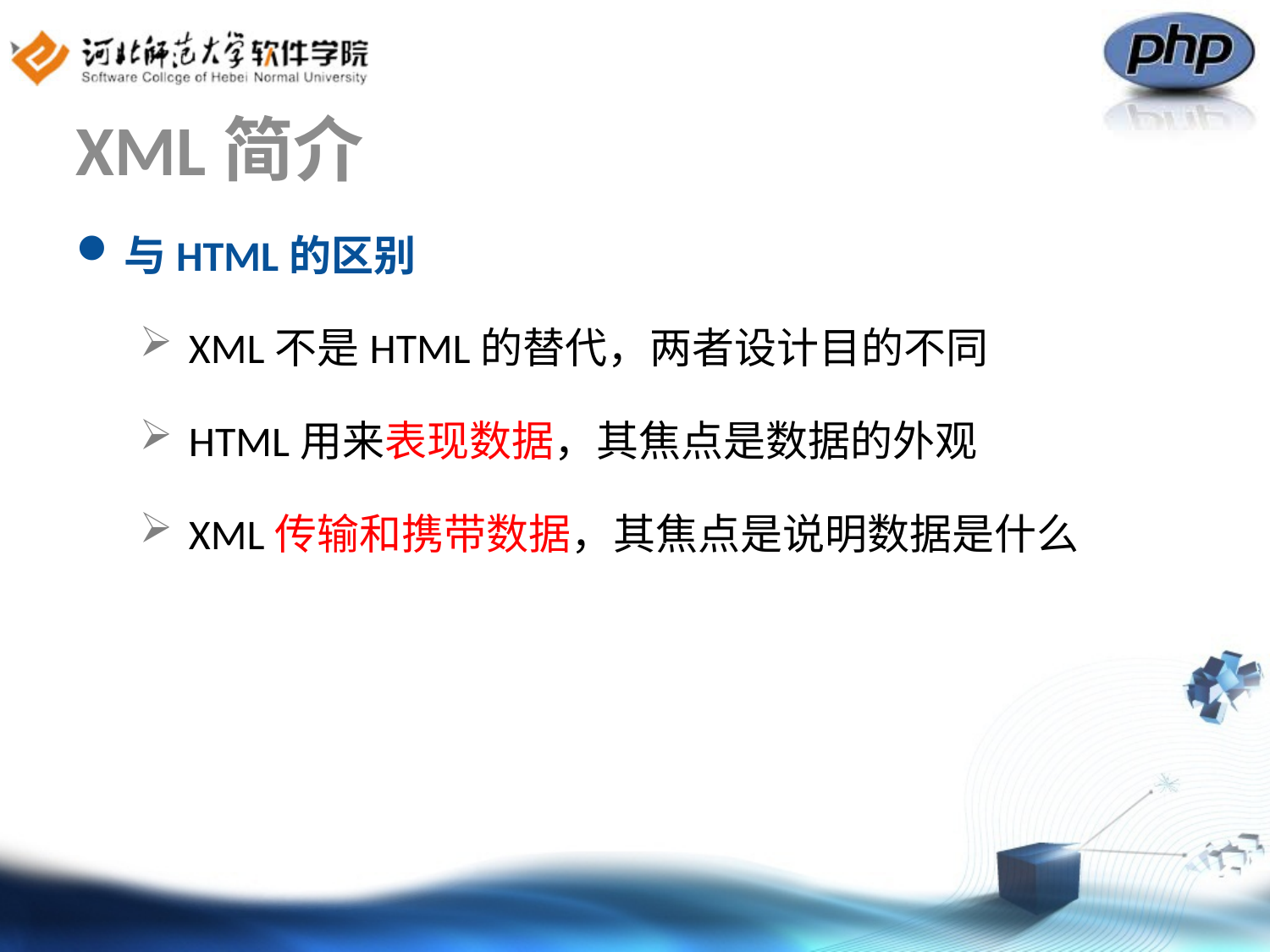

# XML简介
与HTML的区别
 XML不是HTML的替代，两者设计目的不同
 HTML用来表现数据，其焦点是数据的外观
 XML传输和携带数据，其焦点是说明数据是什么